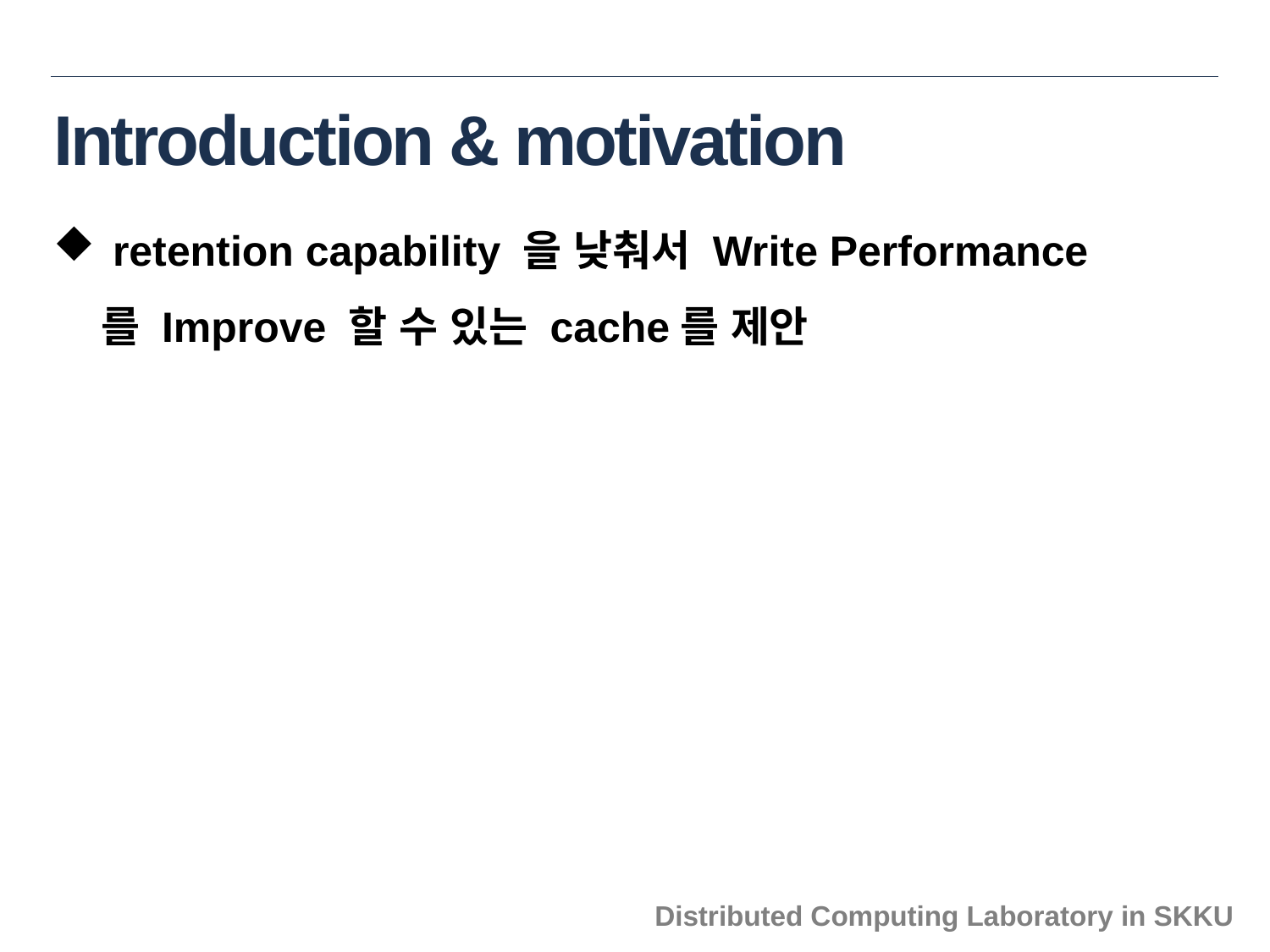

# Introduction & motivation
 retention capability 을 낮춰서 Write Performance를 Improve 할 수 있는 cache를 제안

Distributed Computing Laboratory in SKKU